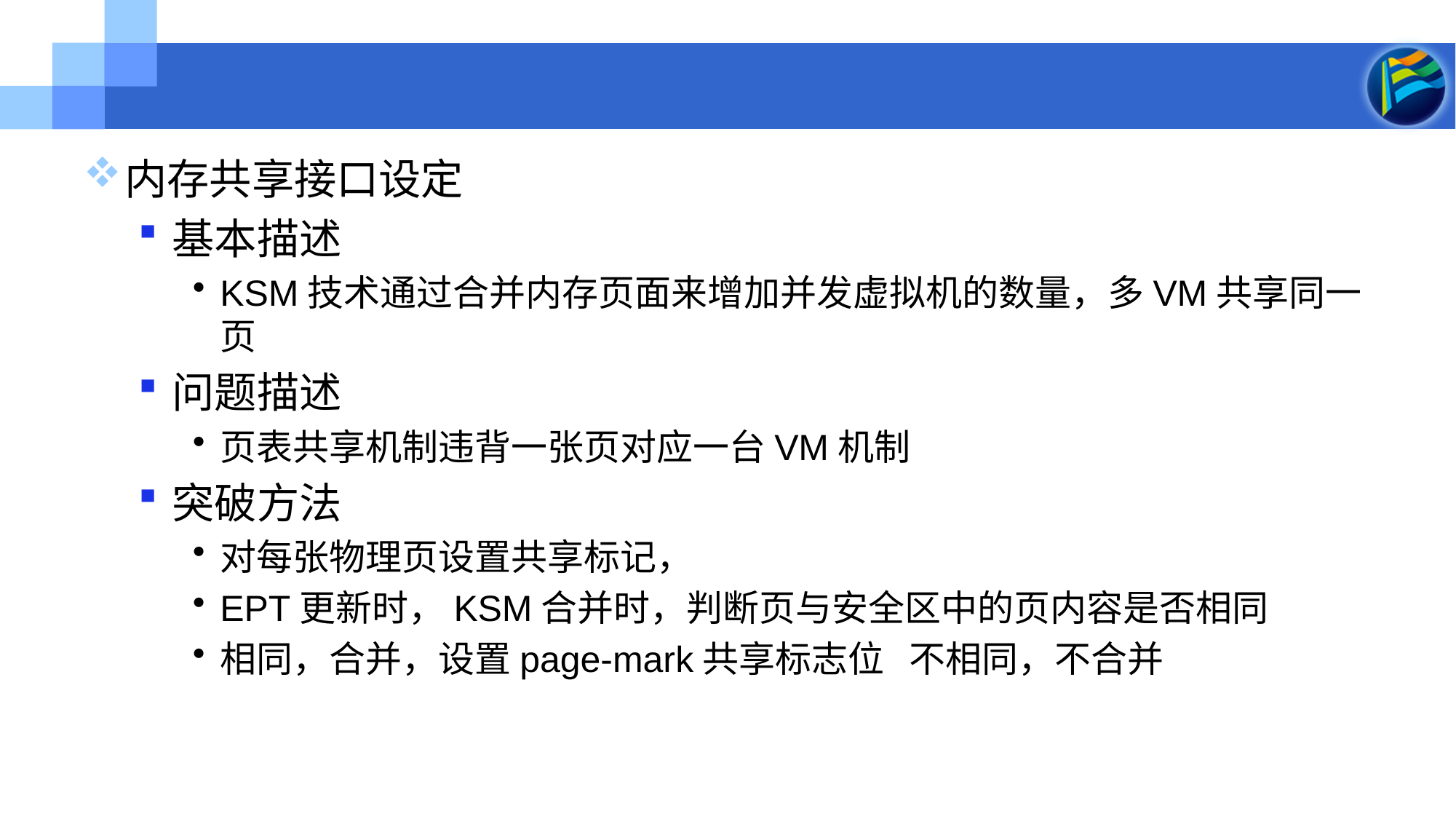

#
内存共享接口设定
基本描述
KSM技术通过合并内存页面来增加并发虚拟机的数量，多VM共享同一页
问题描述
页表共享机制违背一张页对应一台VM机制
突破方法
对每张物理页设置共享标记，
EPT更新时，KSM合并时，判断页与安全区中的页内容是否相同
相同，合并，设置page-mark共享标志位   不相同，不合并

28